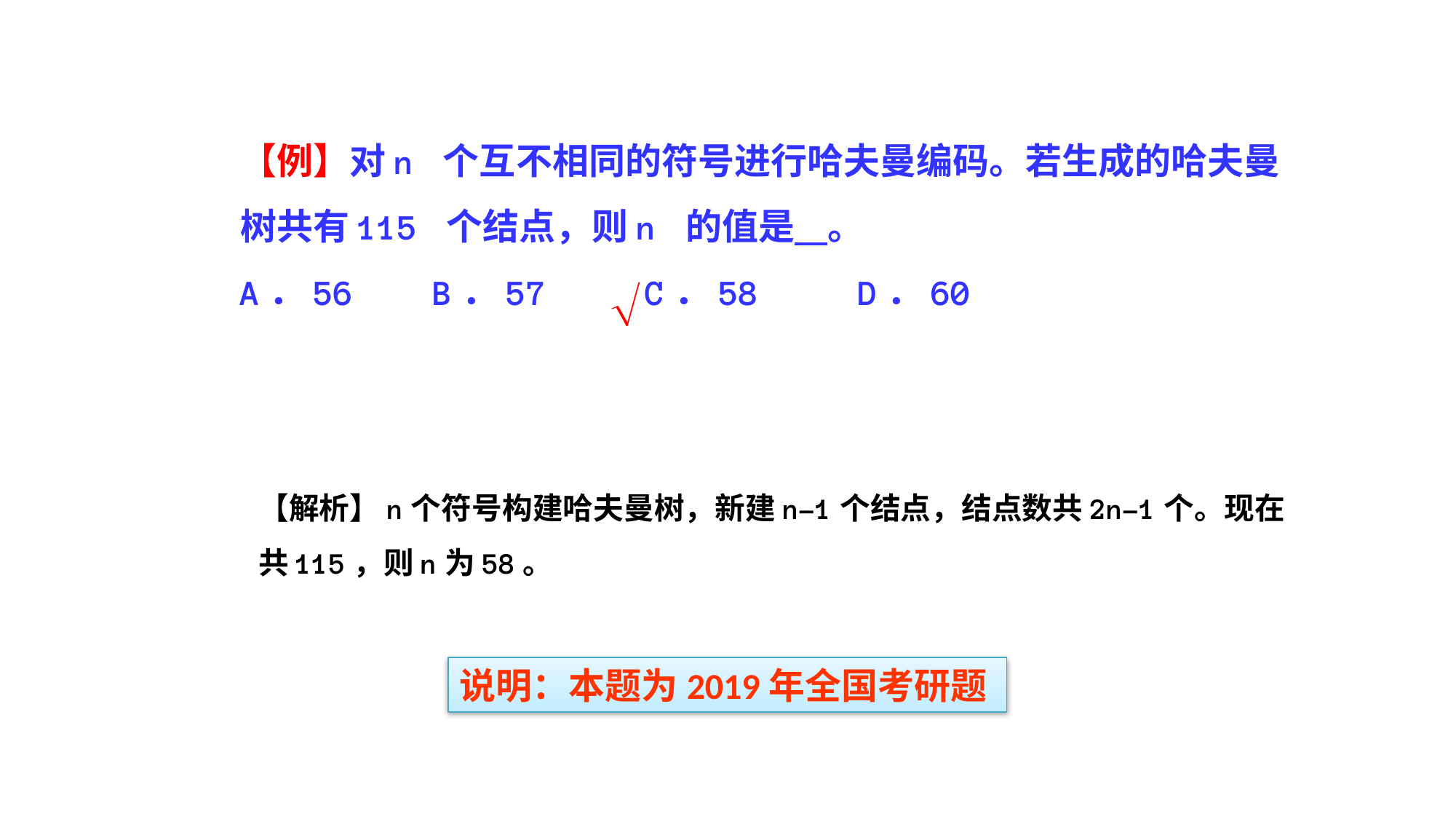

【例】对n 个互不相同的符号进行哈夫曼编码。若生成的哈夫曼树共有115 个结点，则n 的值是    。
A．56    B．57     C．58     D．60
√
【解析】n个符号构建哈夫曼树，新建n-1个结点，结点数共2n-1个。现在共115，则n为58。
说明：本题为2019年全国考研题